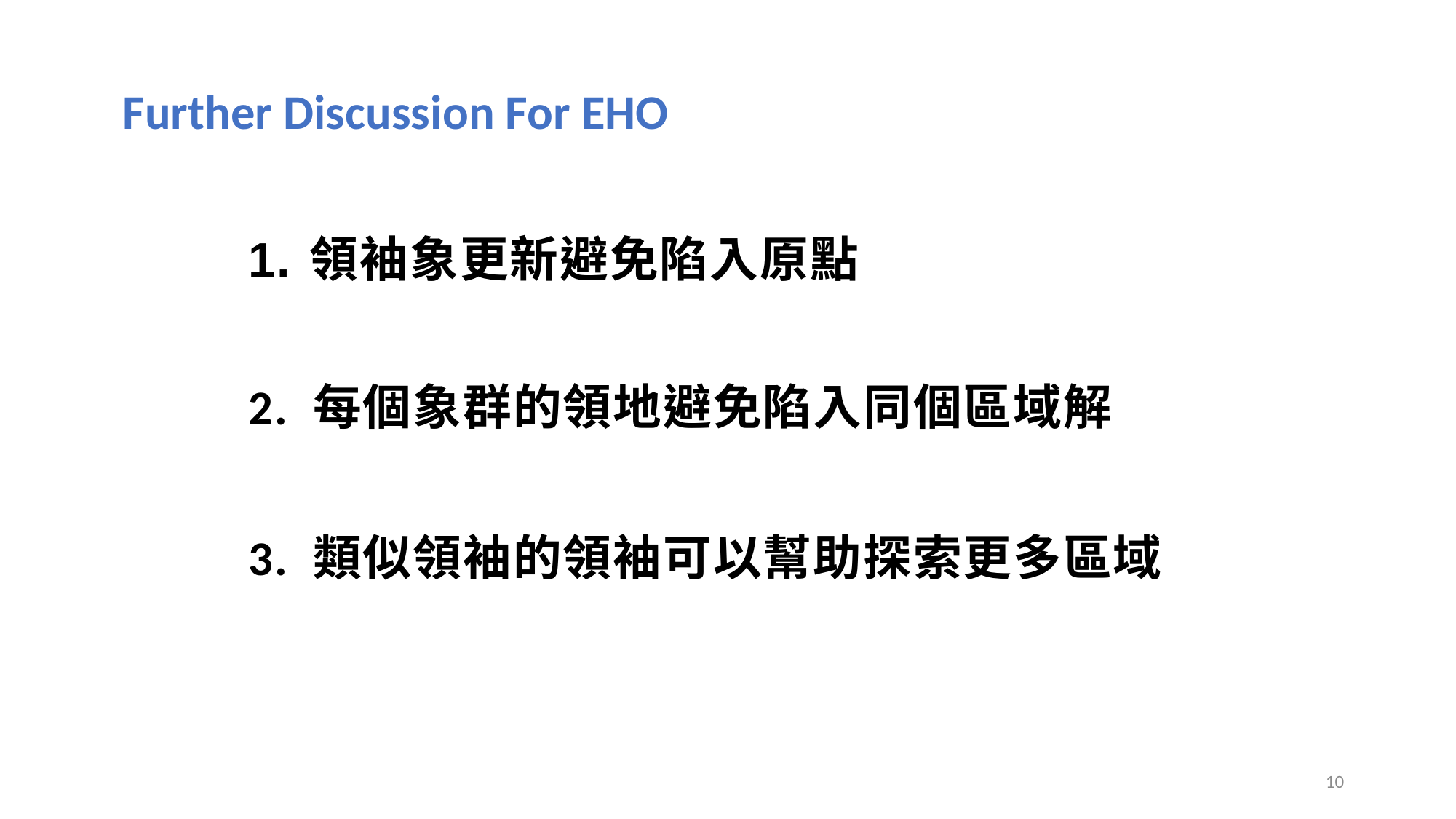

Further Discussion For EHO
領袖象更新避免陷入原點
2. 每個象群的領地避免陷入同個區域解
3. 類似領袖的領袖可以幫助探索更多區域
10